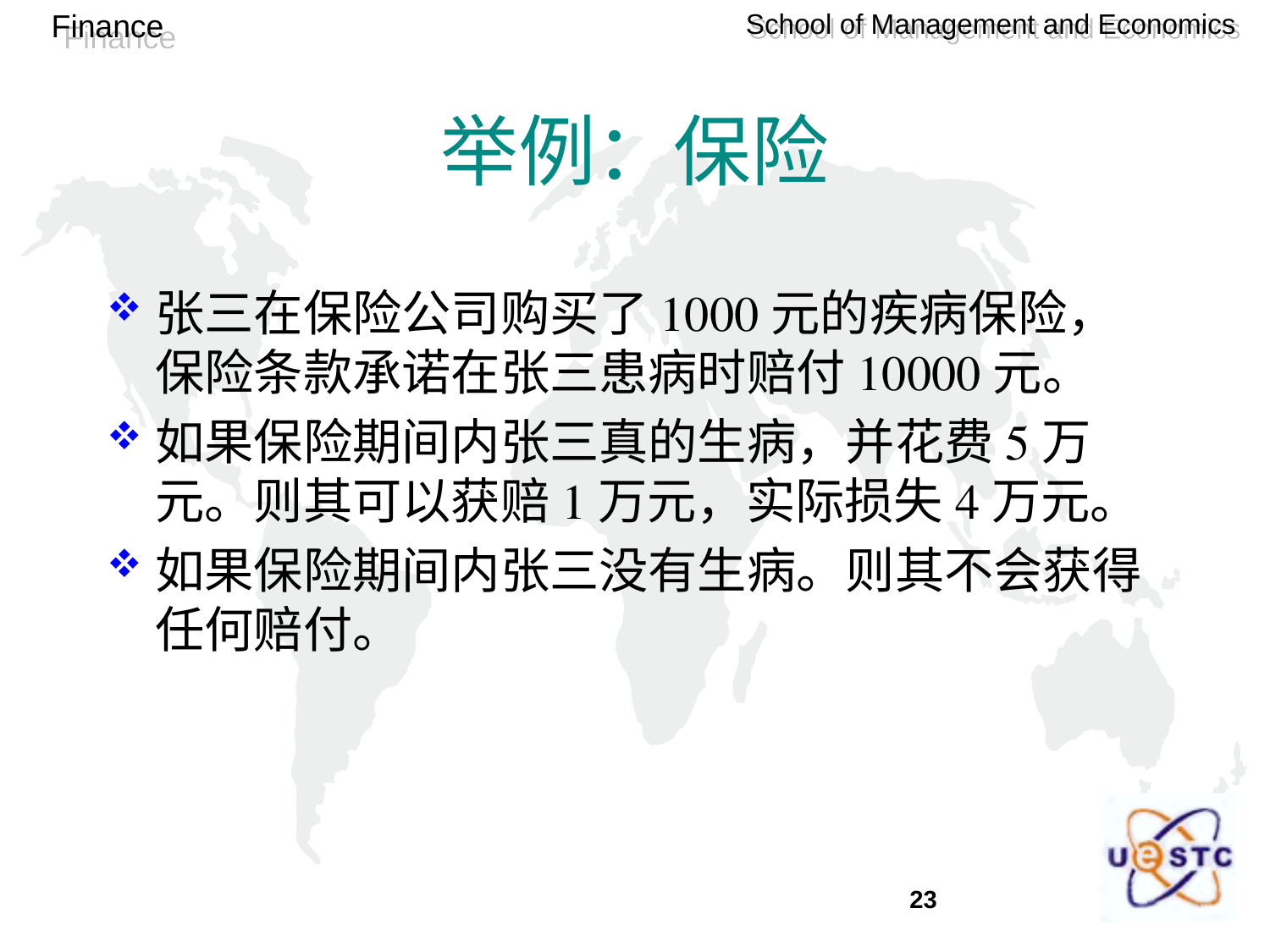

# 举例：保险
张三在保险公司购买了1000元的疾病保险，保险条款承诺在张三患病时赔付10000元。
如果保险期间内张三真的生病，并花费5万元。则其可以获赔1万元，实际损失4万元。
如果保险期间内张三没有生病。则其不会获得任何赔付。